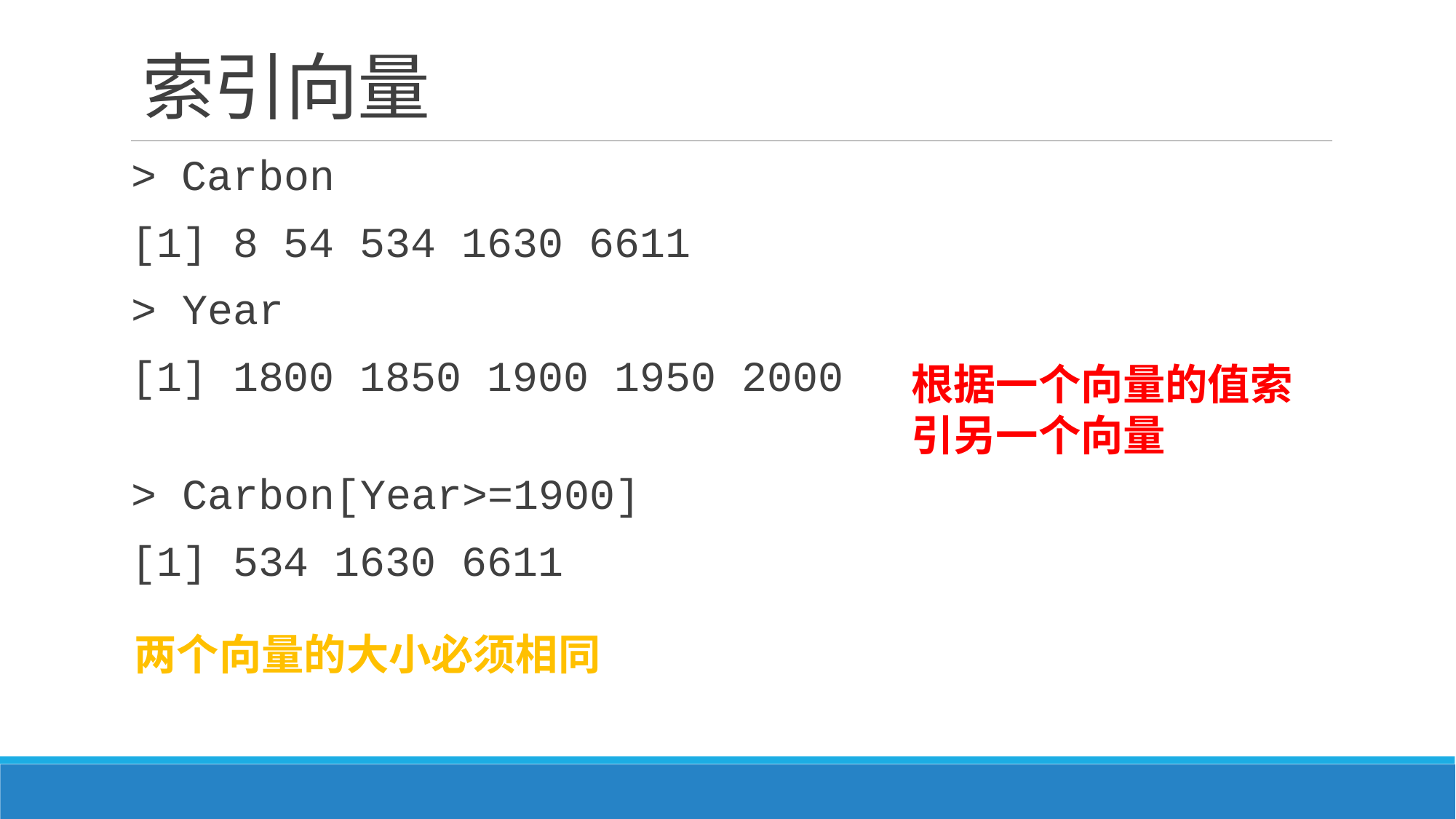

# 索引向量
> Carbon
[1] 8 54 534 1630 6611
> Year
[1] 1800 1850 1900 1950 2000

> Carbon[Year>=1900]
[1] 534 1630 6611
根据一个向量的值索引另一个向量
两个向量的大小必须相同